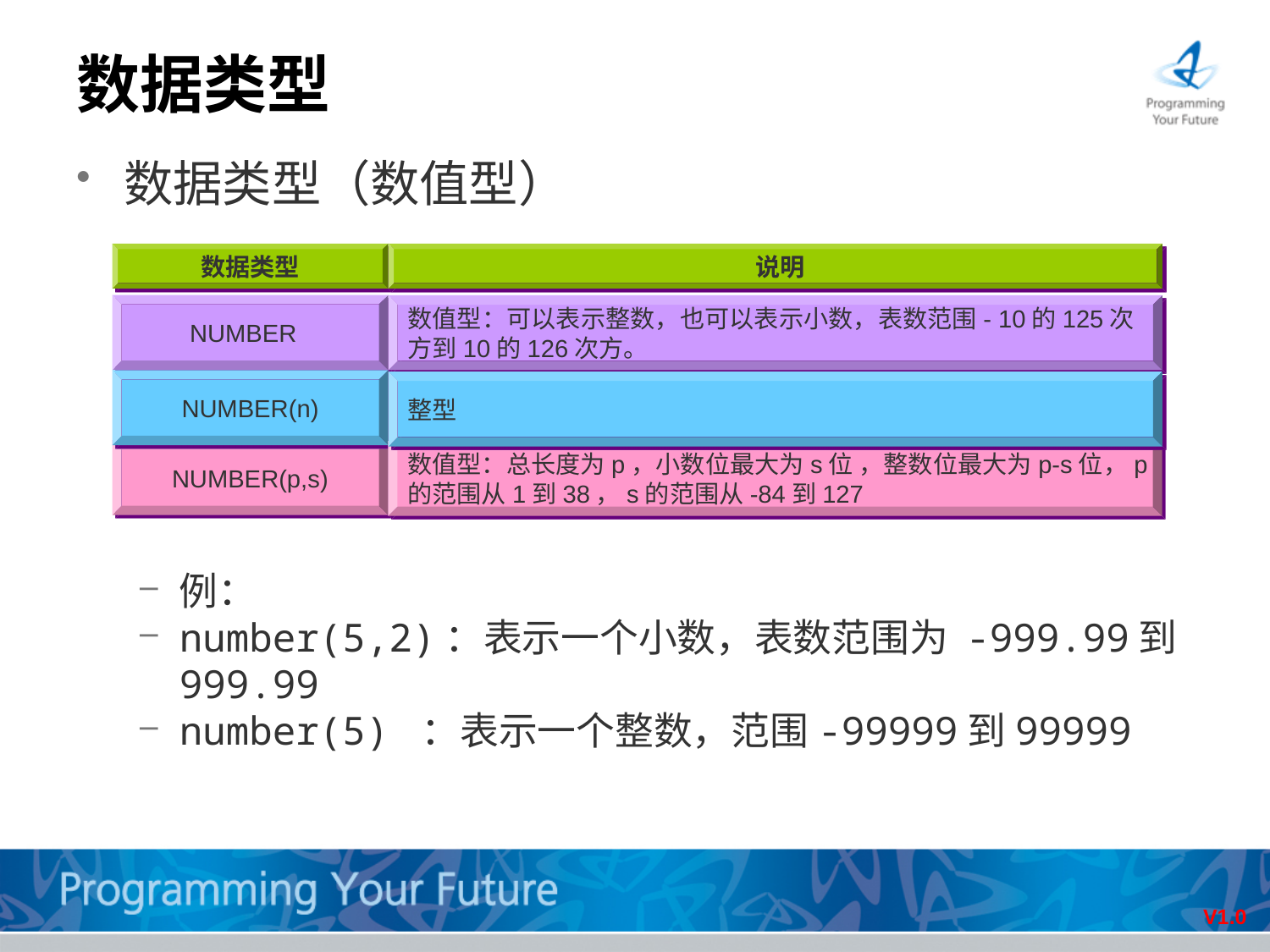

# 数据类型
数据类型（数值型）

例：
number(5,2)：表示一个小数，表数范围为 -999.99到999.99
number(5) ：表示一个整数，范围-99999到99999

数据类型
说明
NUMBER
数值型：可以表示整数，也可以表示小数，表数范围- 10的125次方到10的126次方。
NUMBER(n)
整型
NUMBER(p,s)
数值型：总长度为p，小数位最大为s位 ，整数位最大为p-s位，p的范围从1到38，s的范围从-84到127